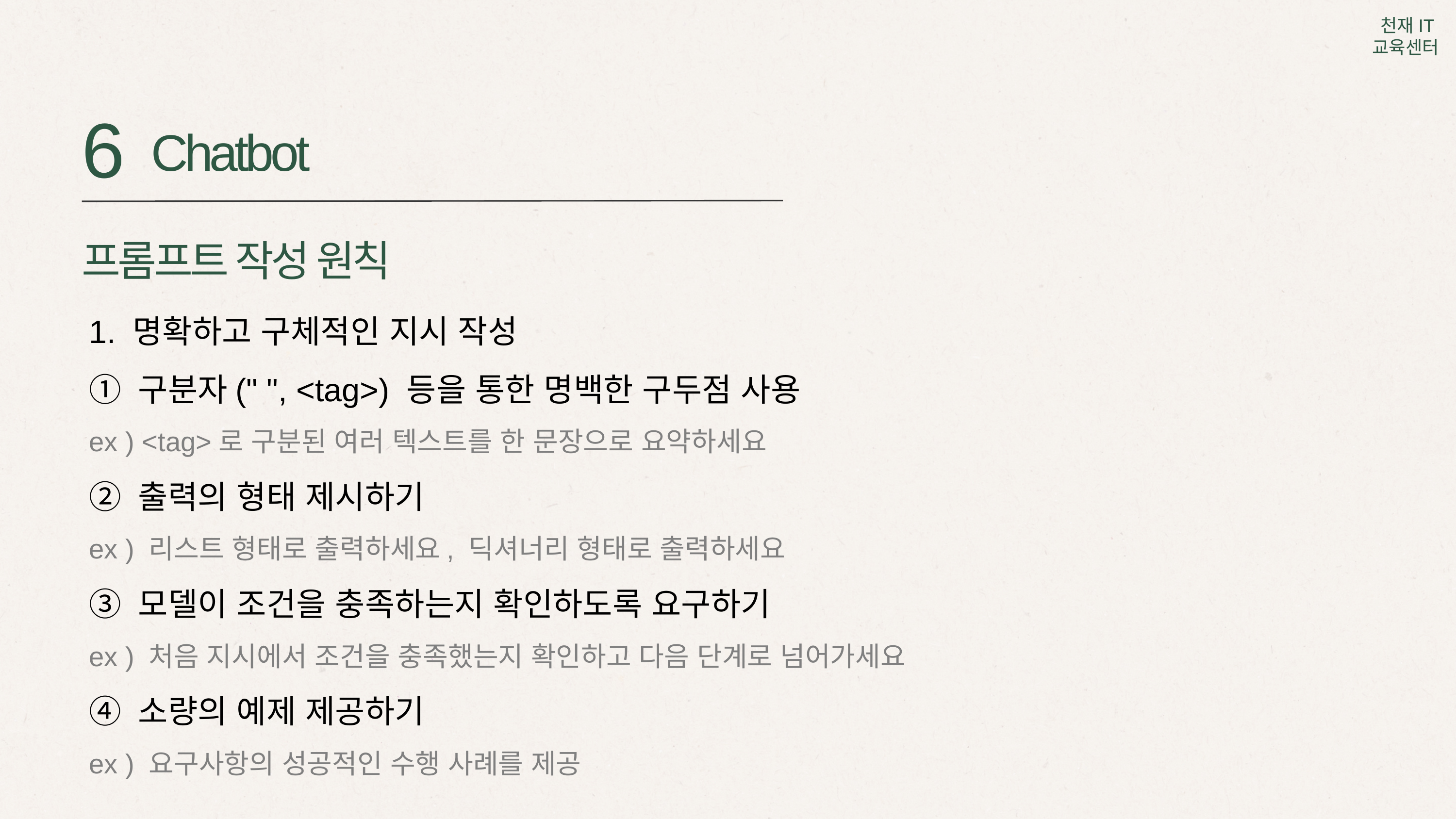

6
Chatbot

프롬프트 작성 원칙
1. 명확하고 구체적인 지시 작성
① 구분자(" ", <tag>) 등을 통한 명백한 구두점 사용
ex ) <tag>로 구분된 여러 텍스트를 한 문장으로 요약하세요
② 출력의 형태 제시하기
ex ) 리스트 형태로 출력하세요, 딕셔너리 형태로 출력하세요
③ 모델이 조건을 충족하는지 확인하도록 요구하기
ex ) 처음 지시에서 조건을 충족했는지 확인하고 다음 단계로 넘어가세요
④ 소량의 예제 제공하기
ex ) 요구사항의 성공적인 수행 사례를 제공